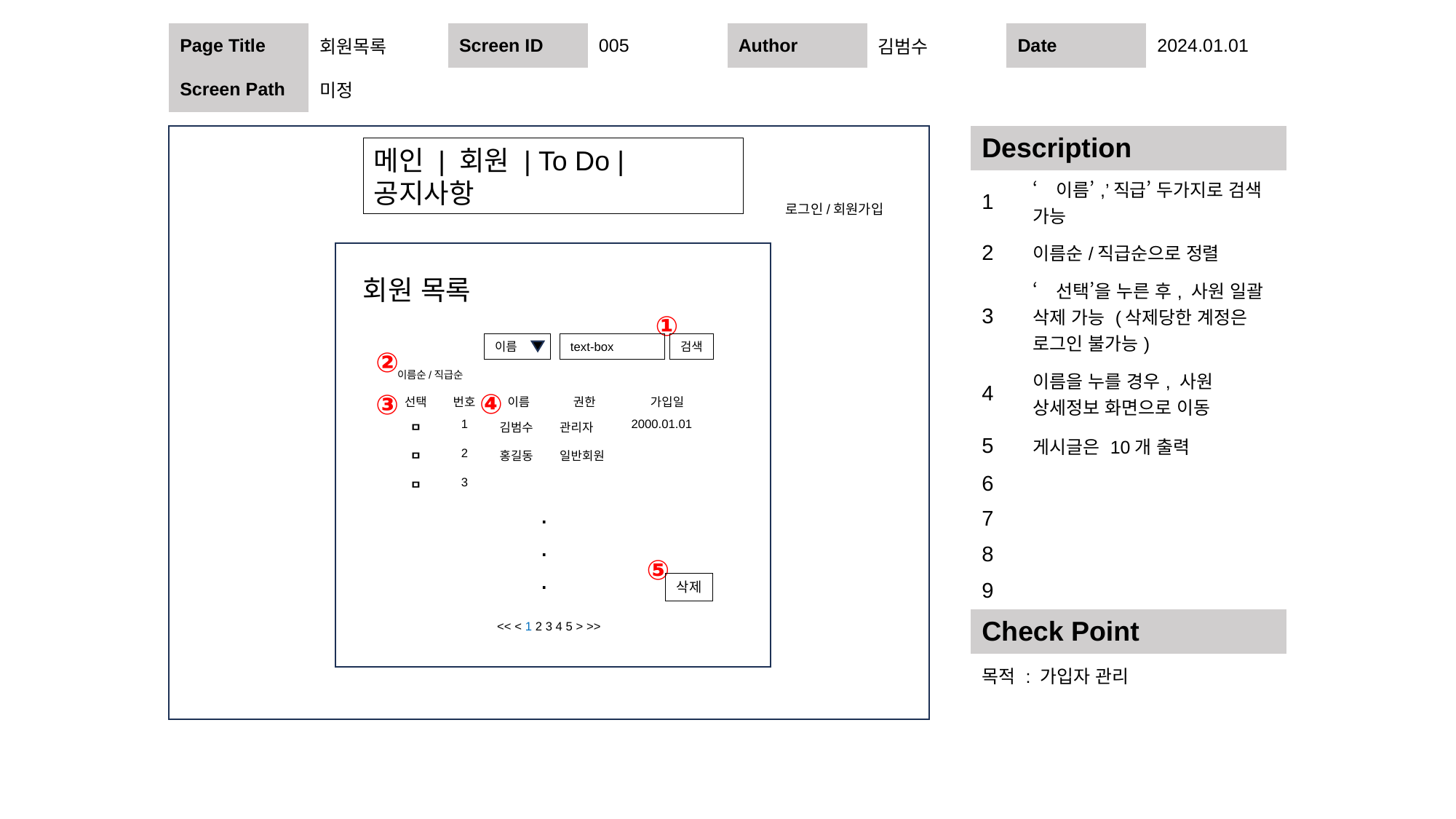

| Page Title | 회원목록 | Screen ID | 005 | Author | 김범수 | Date | 2024.01.01 |
| --- | --- | --- | --- | --- | --- | --- | --- |
| Screen Path | 미정 |  |  |  |  |  |  |

| Description |  |
| --- | --- |
| 1 | ‘이름’,’직급’ 두가지로 검색 가능 |
| 2 | 이름순/직급순으로 정렬 |
| 3 | ‘선택’을 누른 후, 사원 일괄 삭제 가능 (삭제당한 계정은 로그인 불가능) |
| 4 | 이름을 누를 경우, 사원 상세정보 화면으로 이동 |
| 5 | 게시글은 10개 출력 |
| 6 |  |
| 7 |  |
| 8 |  |
| 9 |  |
| Check Point |  |
| 목적 : 가입자 관리 |  |
메인 | 회원 | To Do | 공지사항
로그인/회원가입

회원 목록
①
이름
text-box
검색
②

이름순/직급순
④
③
.
.
.
⑤
삭제
<< < 1 2 3 4 5 > >>
| 선택 | 번호 | 이름 | 권한 | 가입일 |
| --- | --- | --- | --- | --- |
| ㅁ | 1 | 김범수 | 관리자 | 2000.01.01 |
| ㅁ | 2 | 홍길동 | 일반회원 |  |
| ㅁ | 3 |  |  |  |